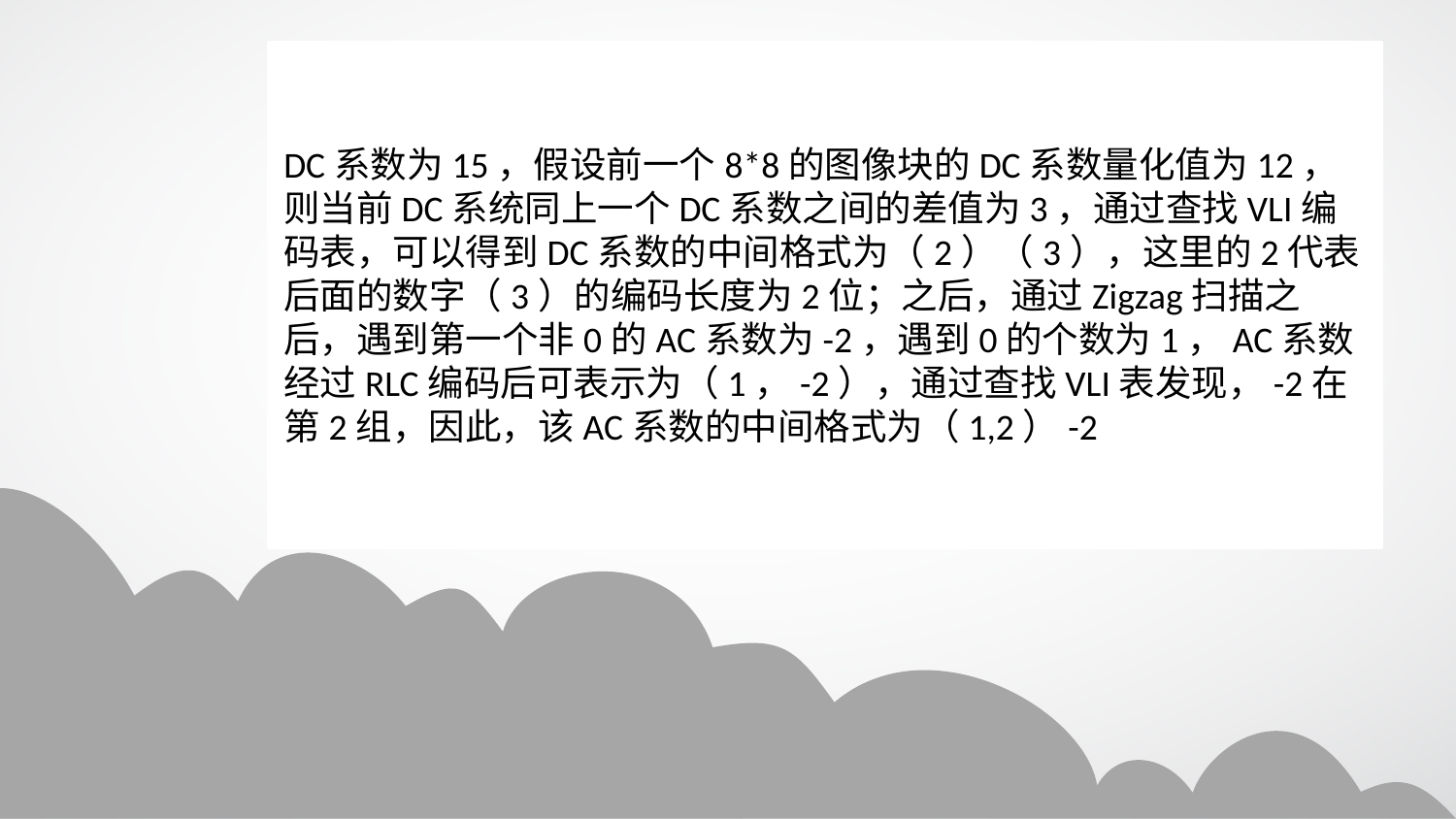

DC系数为15，假设前一个8*8的图像块的DC系数量化值为12，则当前DC系统同上一个DC系数之间的差值为3，通过查找VLI编码表，可以得到DC系数的中间格式为（2）（3），这里的2代表后面的数字（3）的编码长度为2位；之后，通过Zigzag扫描之后，遇到第一个非0的AC系数为-2，遇到0的个数为1，AC系数经过RLC编码后可表示为（1，-2），通过查找VLI表发现，-2在第2组，因此，该AC系数的中间格式为（1,2）-2